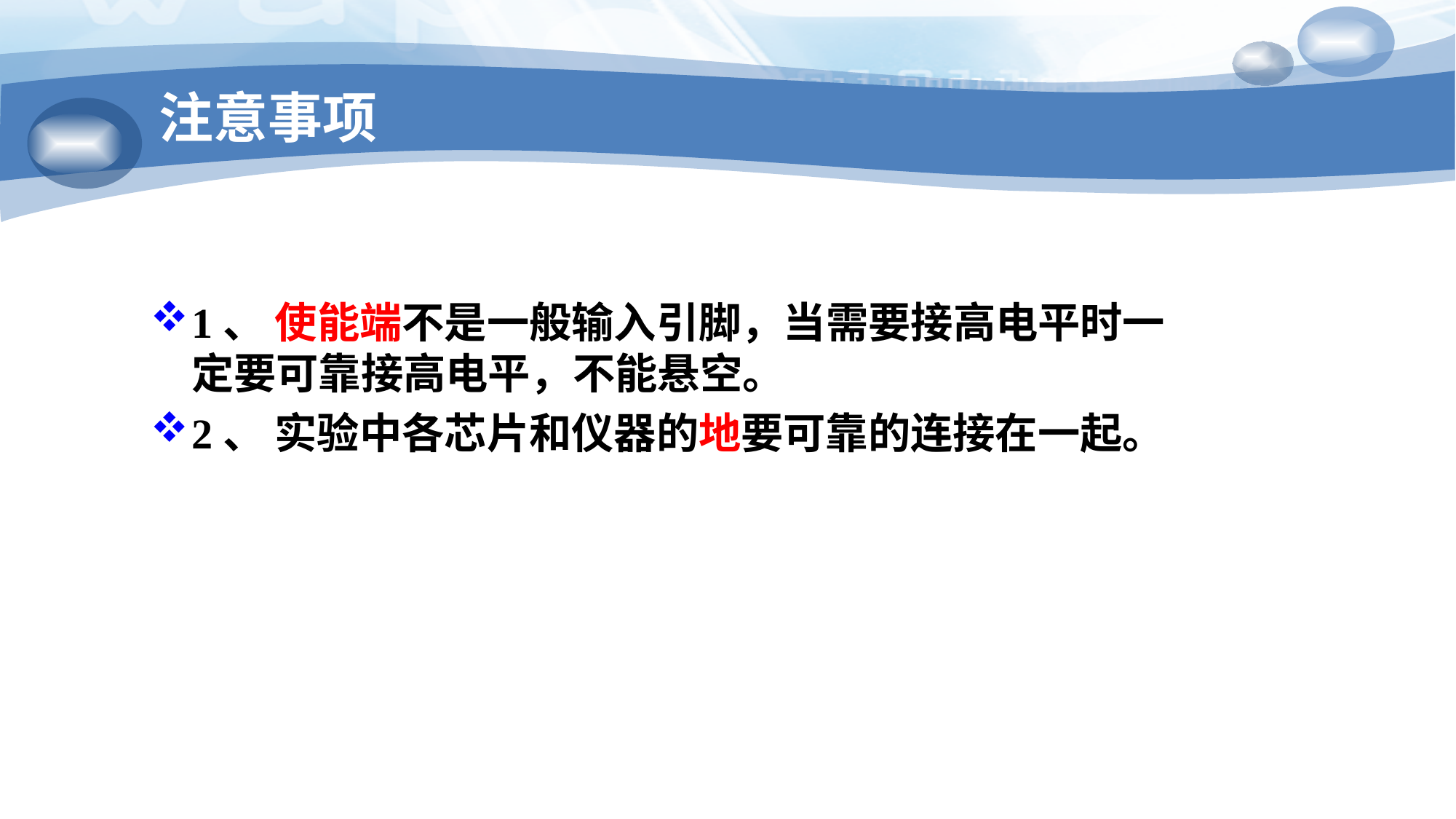

# 注意事项

1、 使能端不是一般输入引脚，当需要接高电平时一定要可靠接高电平，不能悬空。
2、 实验中各芯片和仪器的地要可靠的连接在一起。